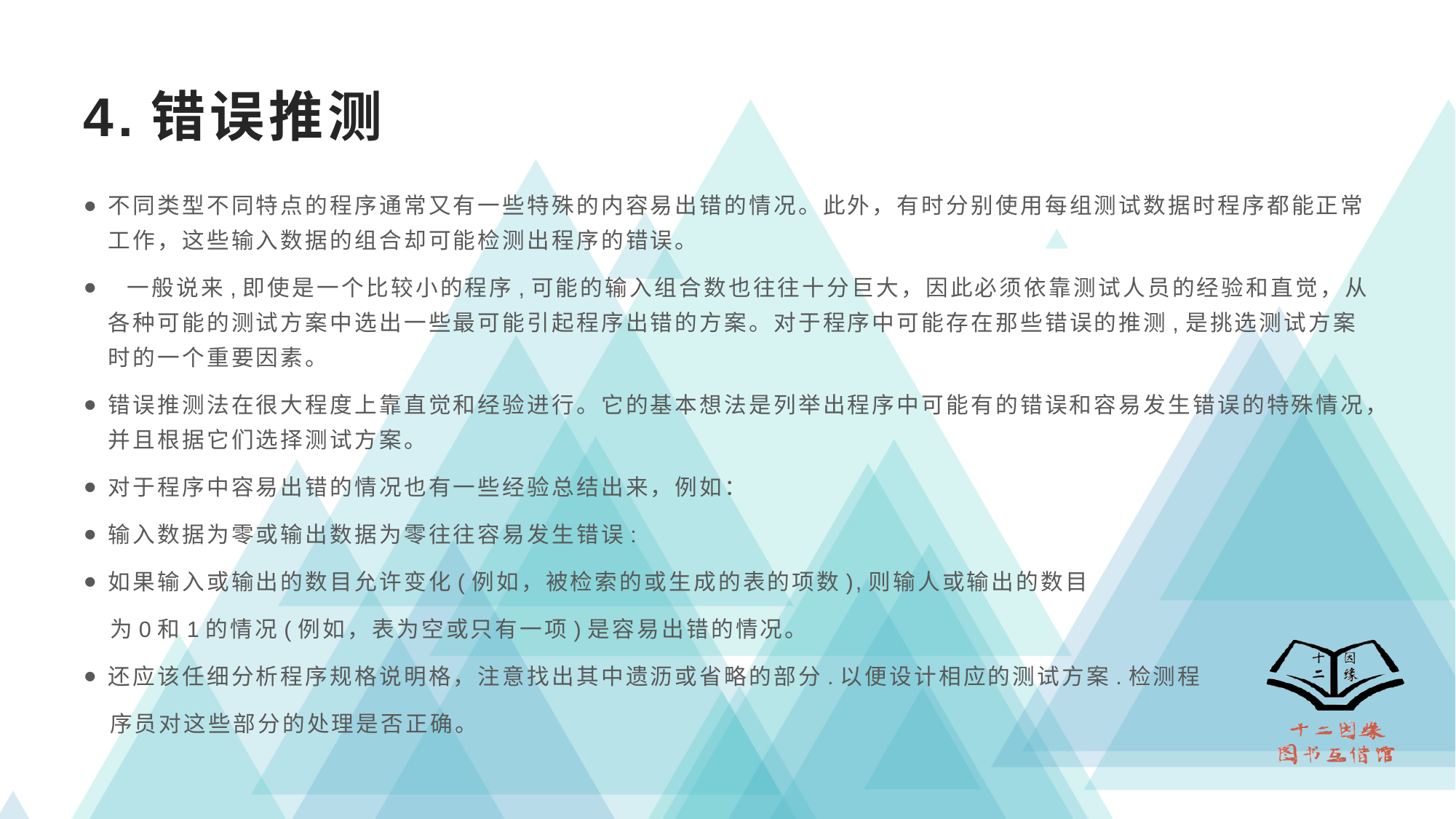

# 4.错误推测
不同类型不同特点的程序通常又有一些特殊的内容易出错的情况。此外，有时分别使用每组测试数据时程序都能正常工作，这些输入数据的组合却可能检测出程序的错误。
  一般说来,即使是一个比较小的程序,可能的输入组合数也往往十分巨大，因此必须依靠测试人员的经验和直觉，从各种可能的测试方案中选出一些最可能引起程序出错的方案。对于程序中可能存在那些错误的推测,是挑选测试方案时的一个重要因素。
错误推测法在很大程度上靠直觉和经验进行。它的基本想法是列举出程序中可能有的错误和容易发生错误的特殊情况，并且根据它们选择测试方案。
对于程序中容易出错的情况也有一些经验总结出来，例如：
输入数据为零或输出数据为零往往容易发生错误:
如果输入或输出的数目允许变化(例如，被检索的或生成的表的项数),则输人或输出的数目
   为0和1的情况(例如，表为空或只有一项)是容易出错的情况。
还应该任细分析程序规格说明格，注意找出其中遗沥或省略的部分.以便设计相应的测试方案.检测程
   序员对这些部分的处理是否正确。